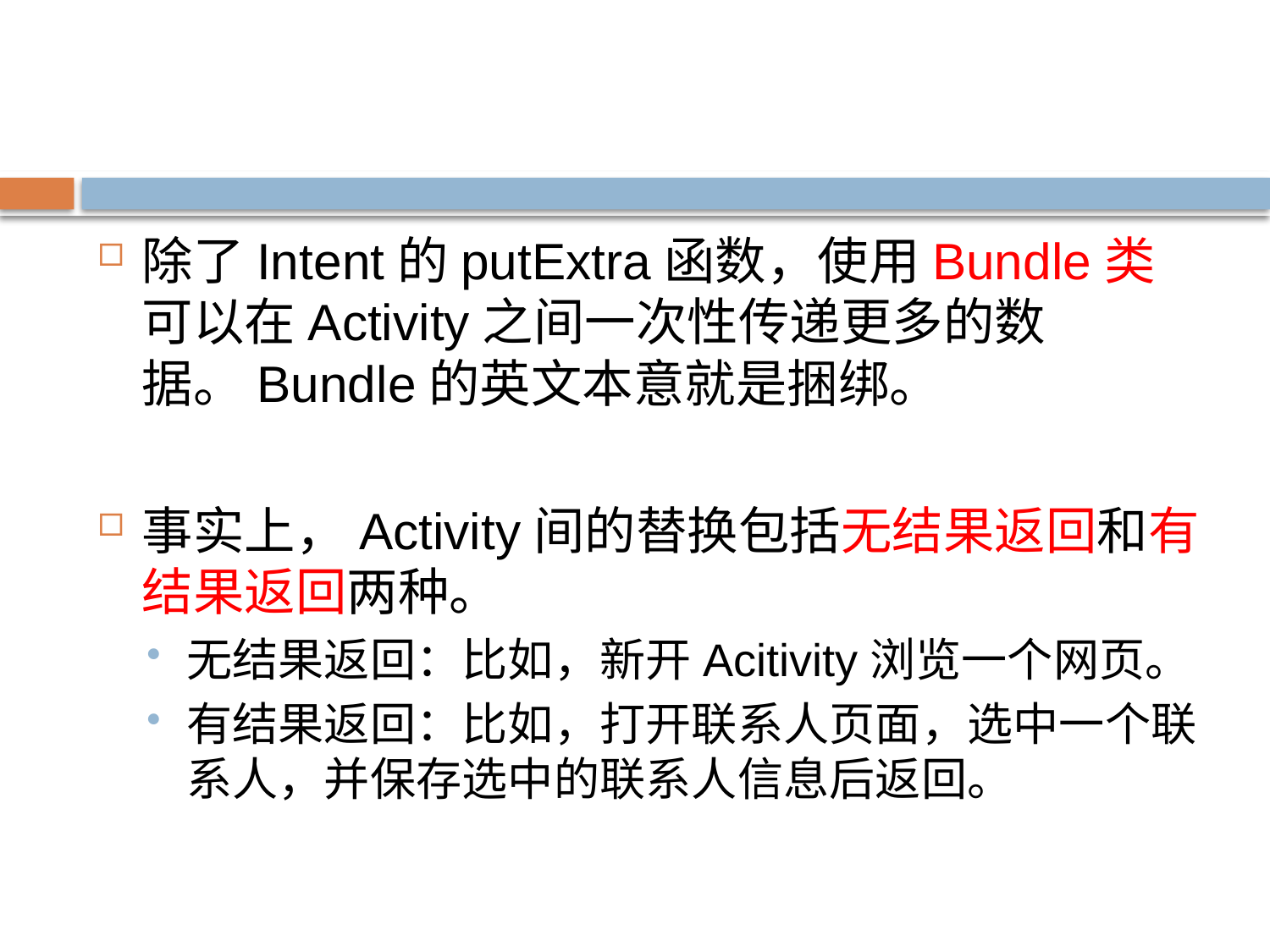

#
除了Intent的putExtra函数，使用Bundle类可以在Activity之间一次性传递更多的数据。Bundle的英文本意就是捆绑。

事实上，Activity间的替换包括无结果返回和有结果返回两种。
无结果返回：比如，新开Acitivity浏览一个网页。
有结果返回：比如，打开联系人页面，选中一个联系人，并保存选中的联系人信息后返回。